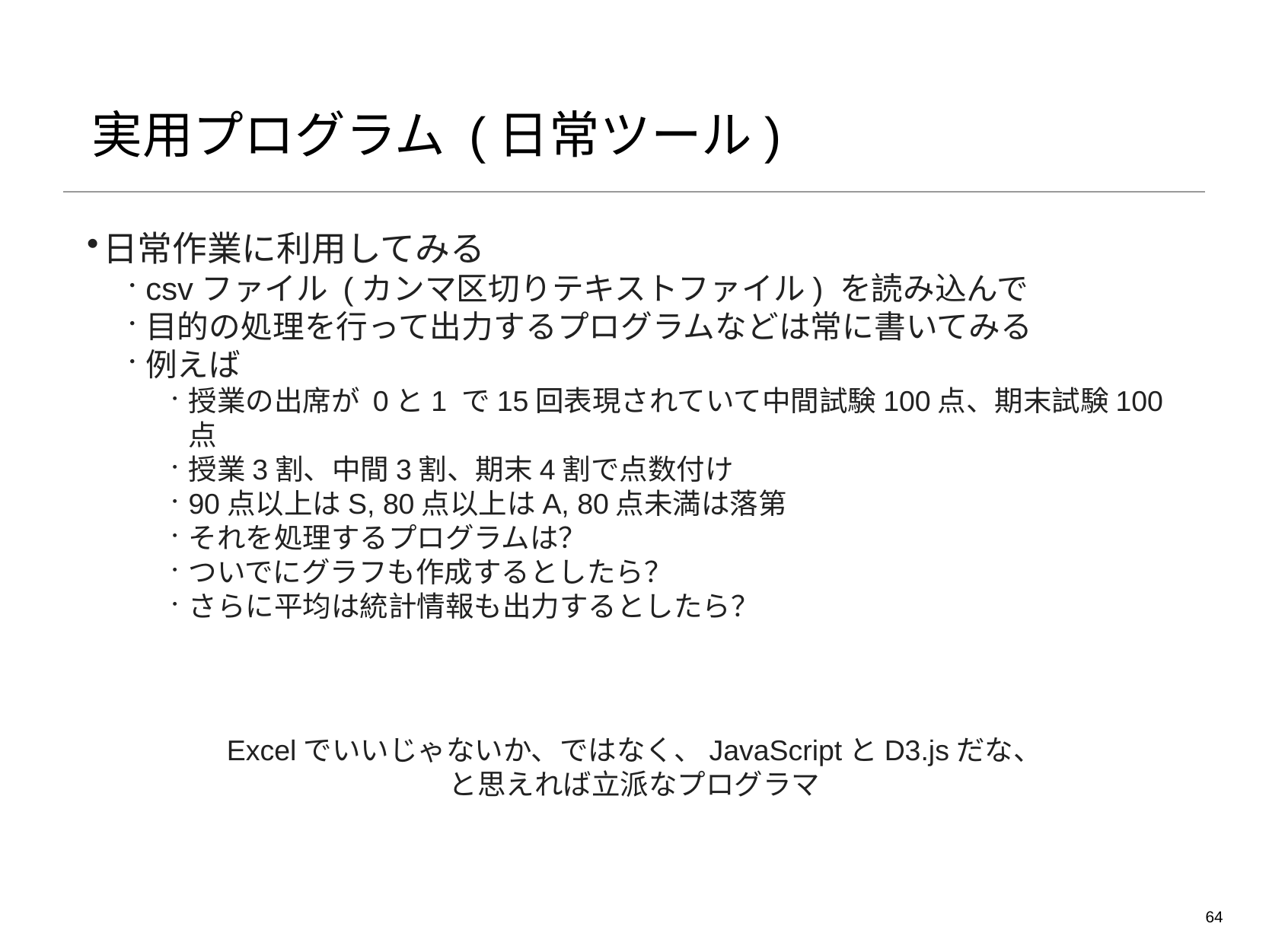

# 実用プログラム (日常ツール)
日常作業に利用してみる
csvファイル (カンマ区切りテキストファイル) を読み込んで
目的の処理を行って出力するプログラムなどは常に書いてみる
例えば
授業の出席が 0と1 で15回表現されていて中間試験100点、期末試験100点
授業3割、中間3割、期末4割で点数付け
90点以上はS, 80点以上はA, 80点未満は落第
それを処理するプログラムは？
ついでにグラフも作成するとしたら？
さらに平均は統計情報も出力するとしたら？
Excelでいいじゃないか、ではなく、JavaScriptとD3.jsだな、
と思えれば立派なプログラマ
64